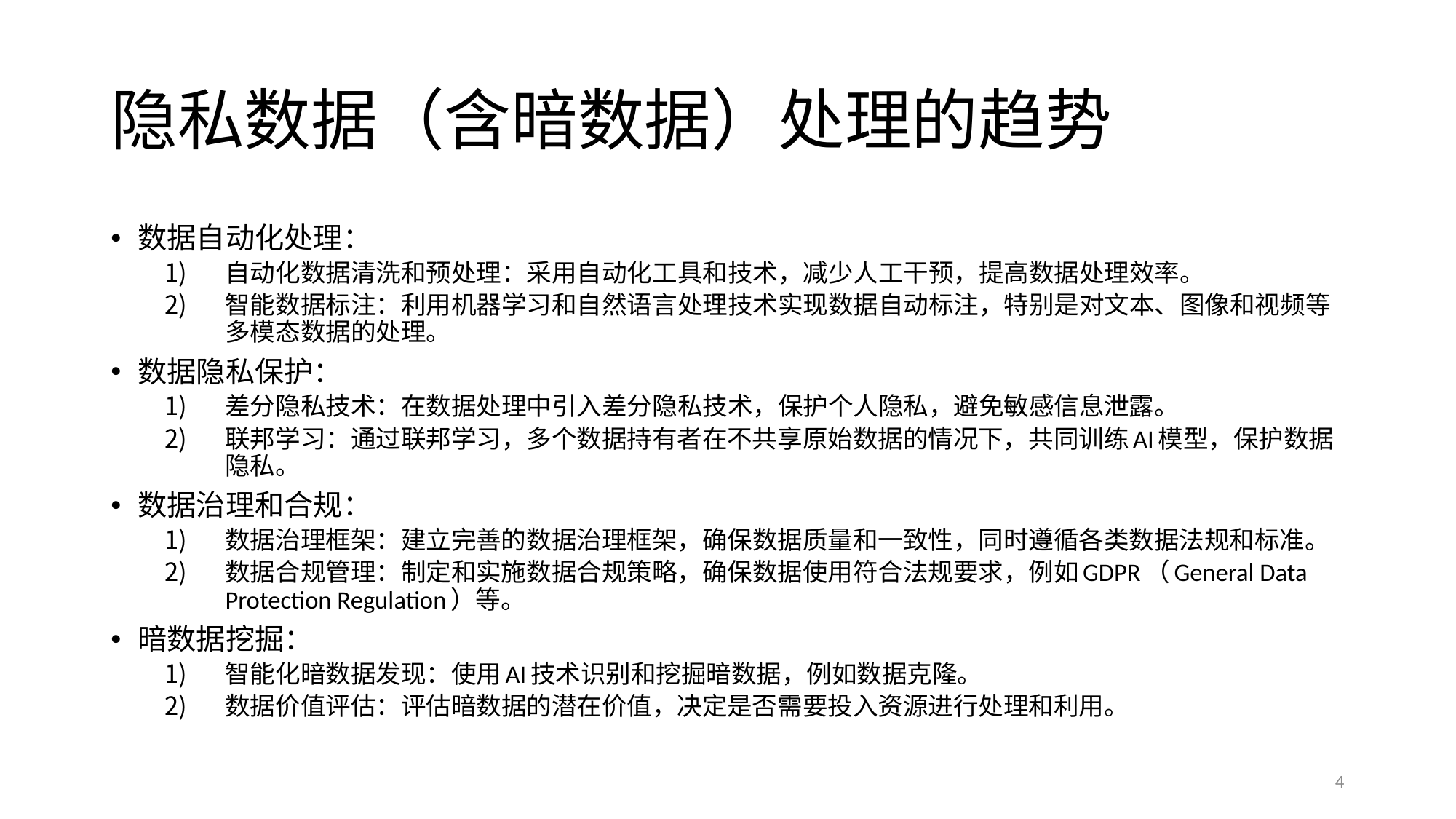

# 隐私数据（含暗数据）处理的趋势
数据自动化处理：
自动化数据清洗和预处理：采用自动化工具和技术，减少人工干预，提高数据处理效率。
智能数据标注：利用机器学习和自然语言处理技术实现数据自动标注，特别是对文本、图像和视频等多模态数据的处理。
数据隐私保护：
差分隐私技术：在数据处理中引入差分隐私技术，保护个人隐私，避免敏感信息泄露。
联邦学习：通过联邦学习，多个数据持有者在不共享原始数据的情况下，共同训练AI模型，保护数据隐私。
数据治理和合规：
数据治理框架：建立完善的数据治理框架，确保数据质量和一致性，同时遵循各类数据法规和标准。
数据合规管理：制定和实施数据合规策略，确保数据使用符合法规要求，例如GDPR（General Data Protection Regulation）等。
暗数据挖掘：
智能化暗数据发现：使用AI技术识别和挖掘暗数据，例如数据克隆。
数据价值评估：评估暗数据的潜在价值，决定是否需要投入资源进行处理和利用。
4